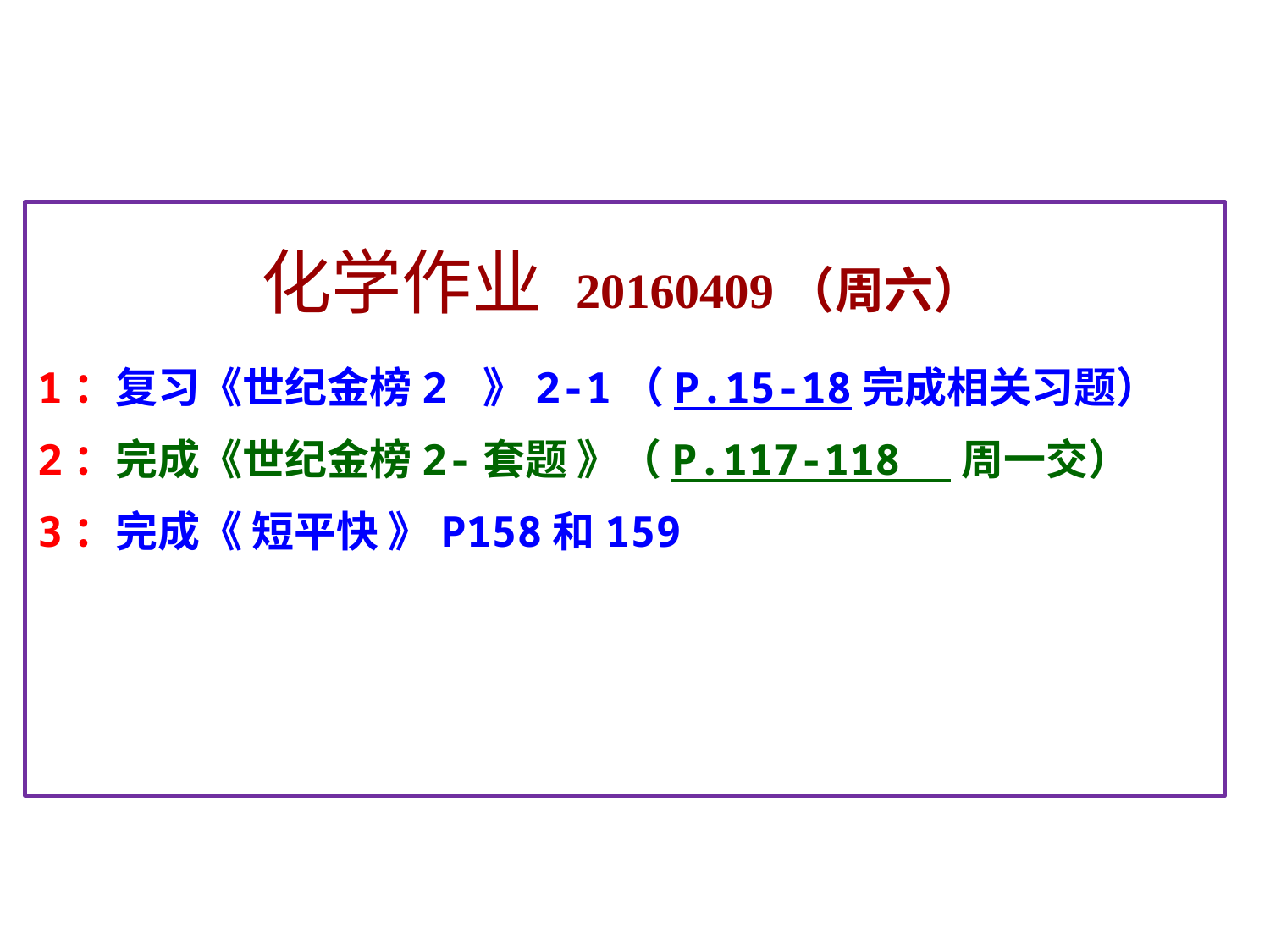

化学作业 20160409（周六）
1：复习《世纪金榜2 》2-1（P.15-18完成相关习题）
2：完成《世纪金榜2-套题 》（P.117-118  周一交）
3：完成《 短平快 》P158和159